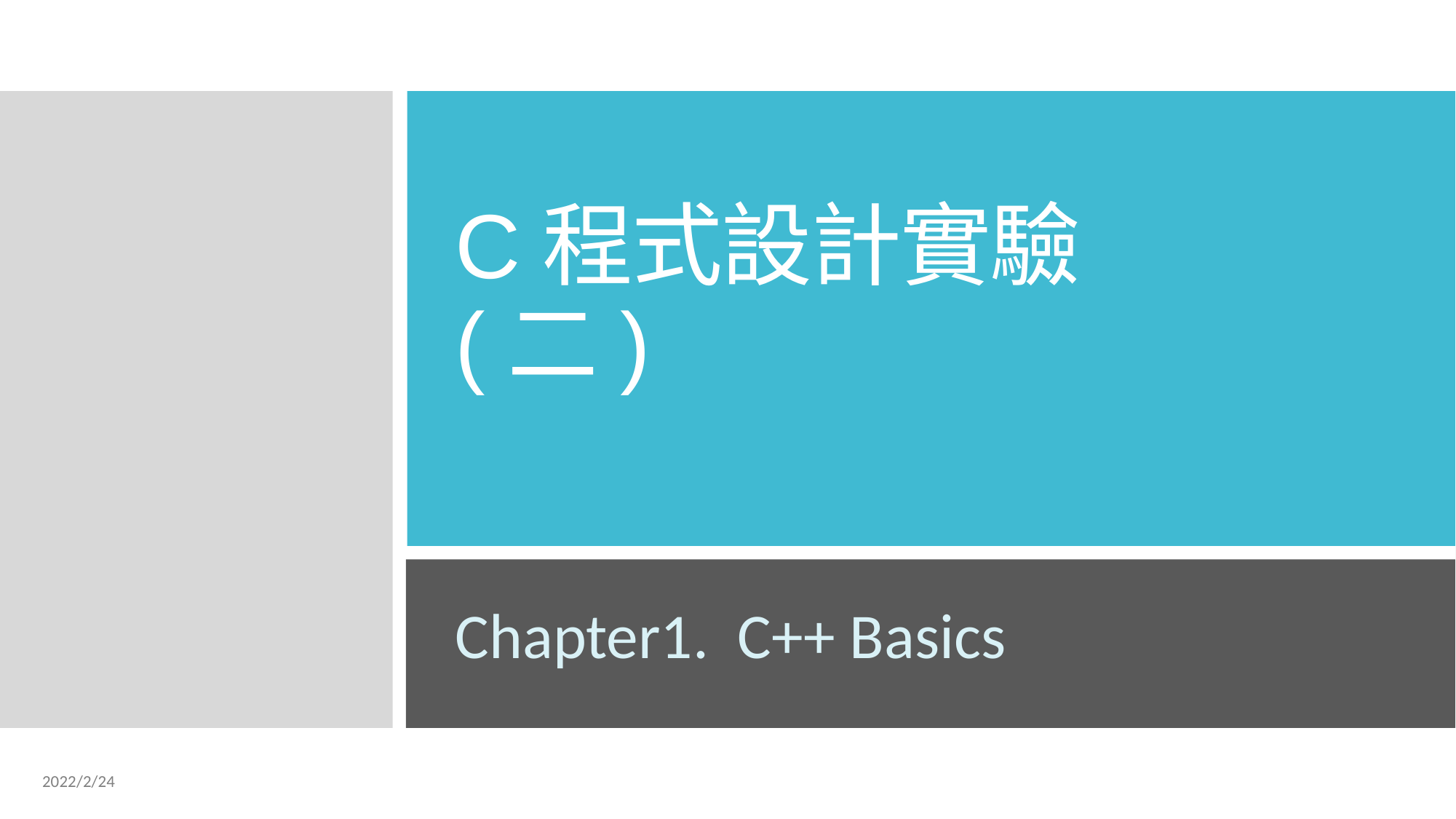

# C程式設計實驗(二)

Chapter1.  C++ Basics
2022/2/24
1